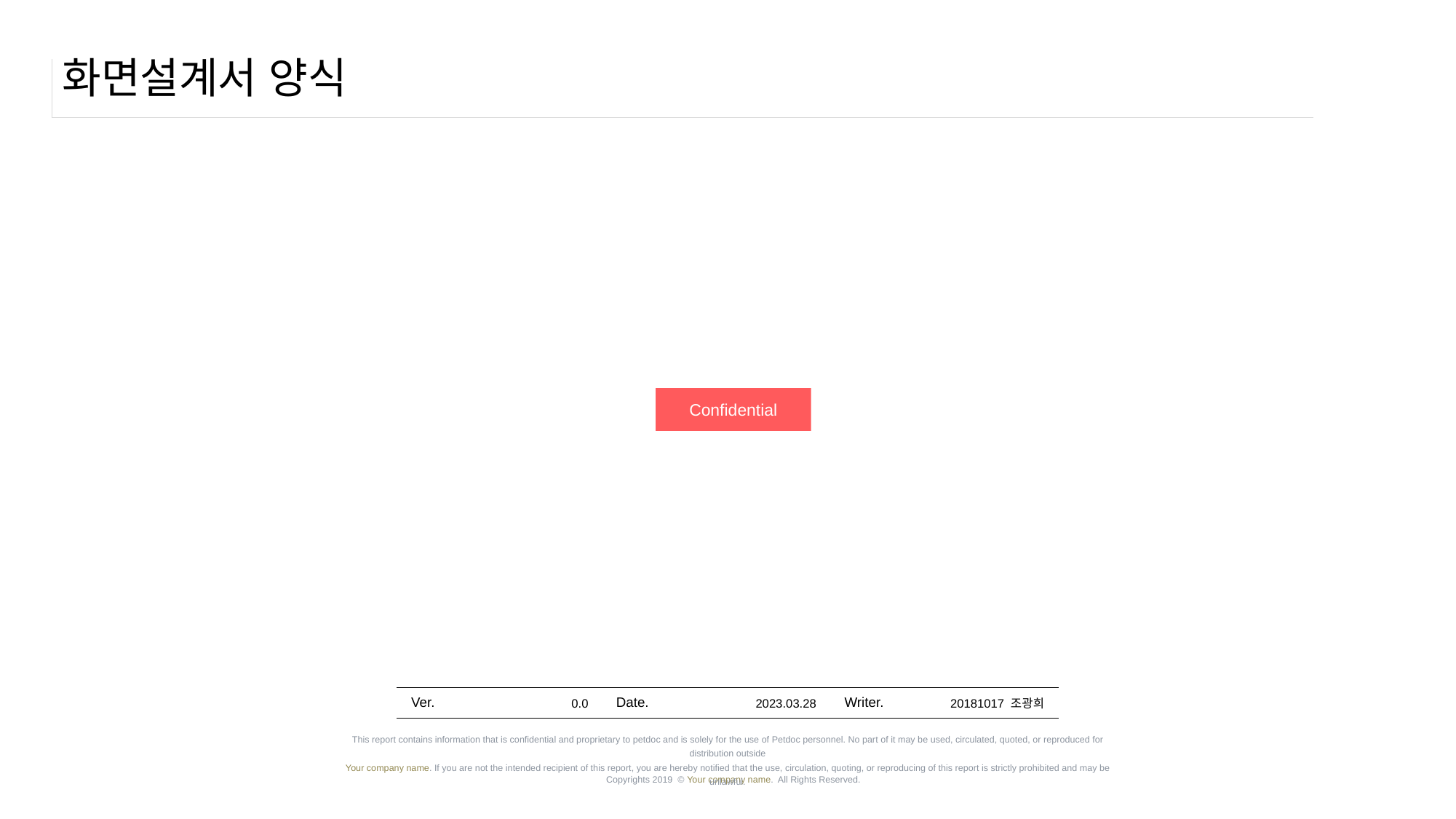

# 화면설계서 양식
2023.03.28
20181017 조광희
0.0